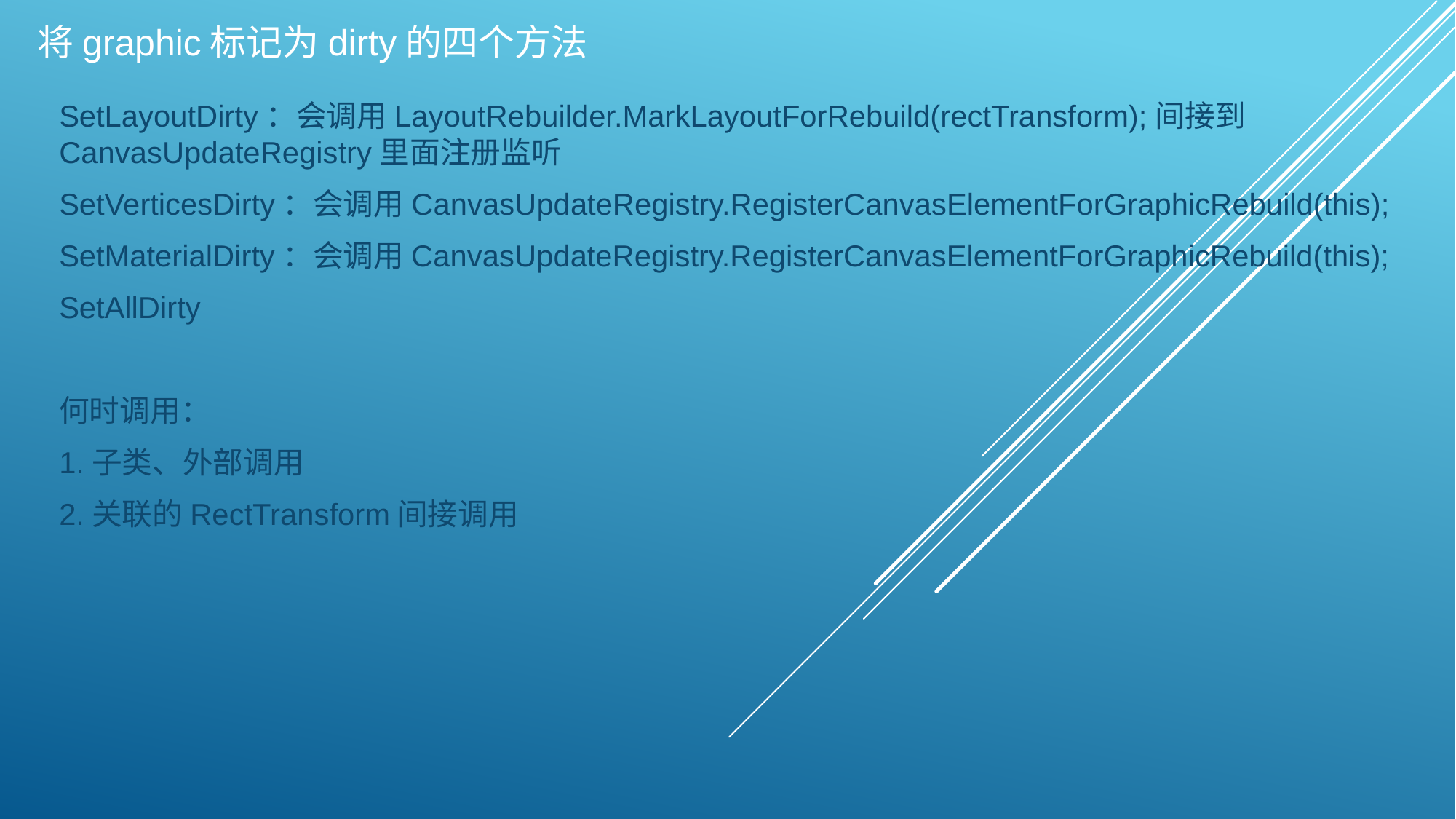

# 将graphic标记为dirty的四个方法
SetLayoutDirty：会调用LayoutRebuilder.MarkLayoutForRebuild(rectTransform);间接到CanvasUpdateRegistry里面注册监听
SetVerticesDirty：会调用CanvasUpdateRegistry.RegisterCanvasElementForGraphicRebuild(this);
SetMaterialDirty：会调用CanvasUpdateRegistry.RegisterCanvasElementForGraphicRebuild(this);
SetAllDirty

何时调用：
1.子类、外部调用
2.关联的RectTransform间接调用